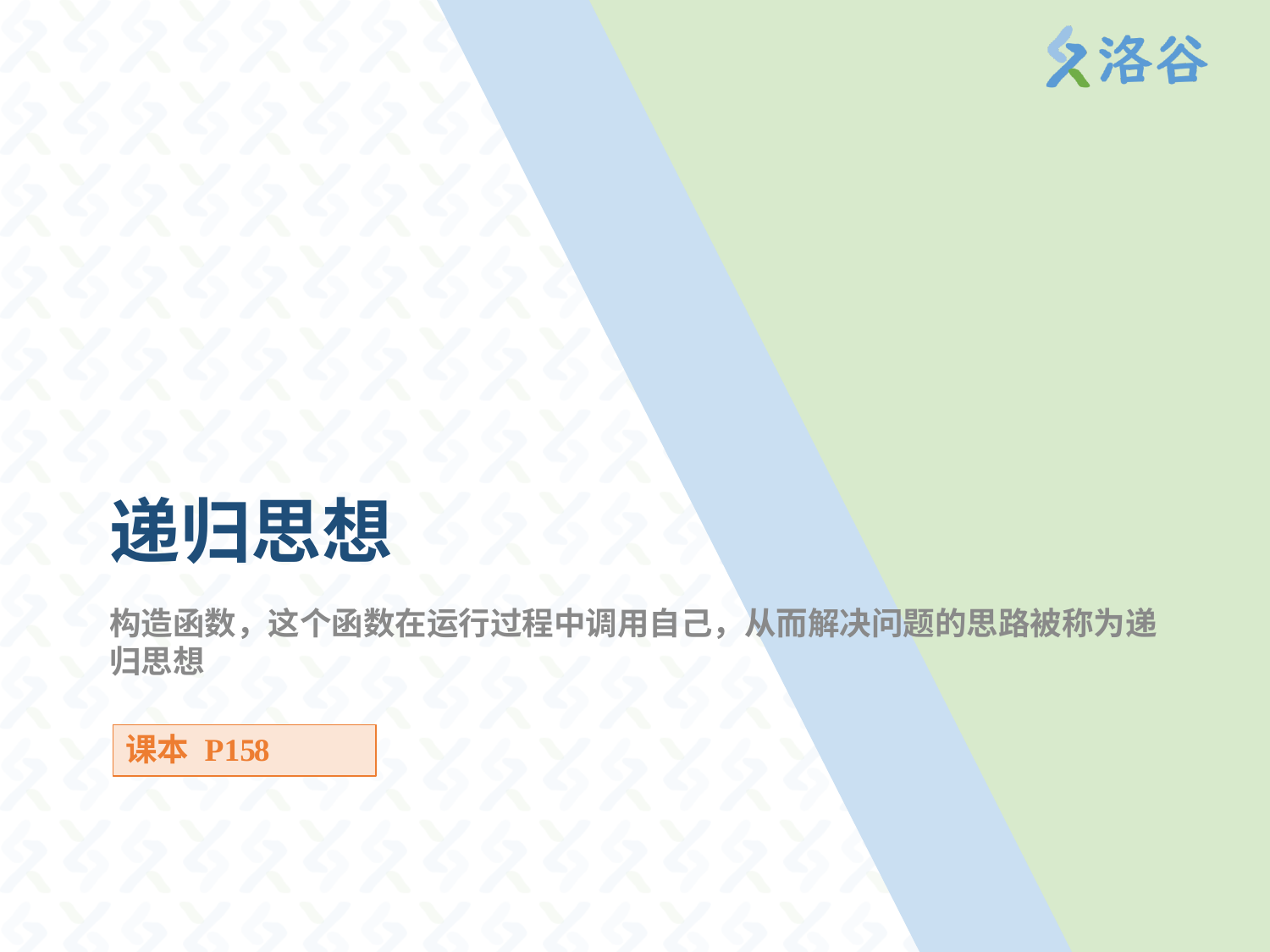

递归思想
构造函数，这个函数在运行过程中调用自己，从而解决问题的思路被称为递归思想

课本 P158